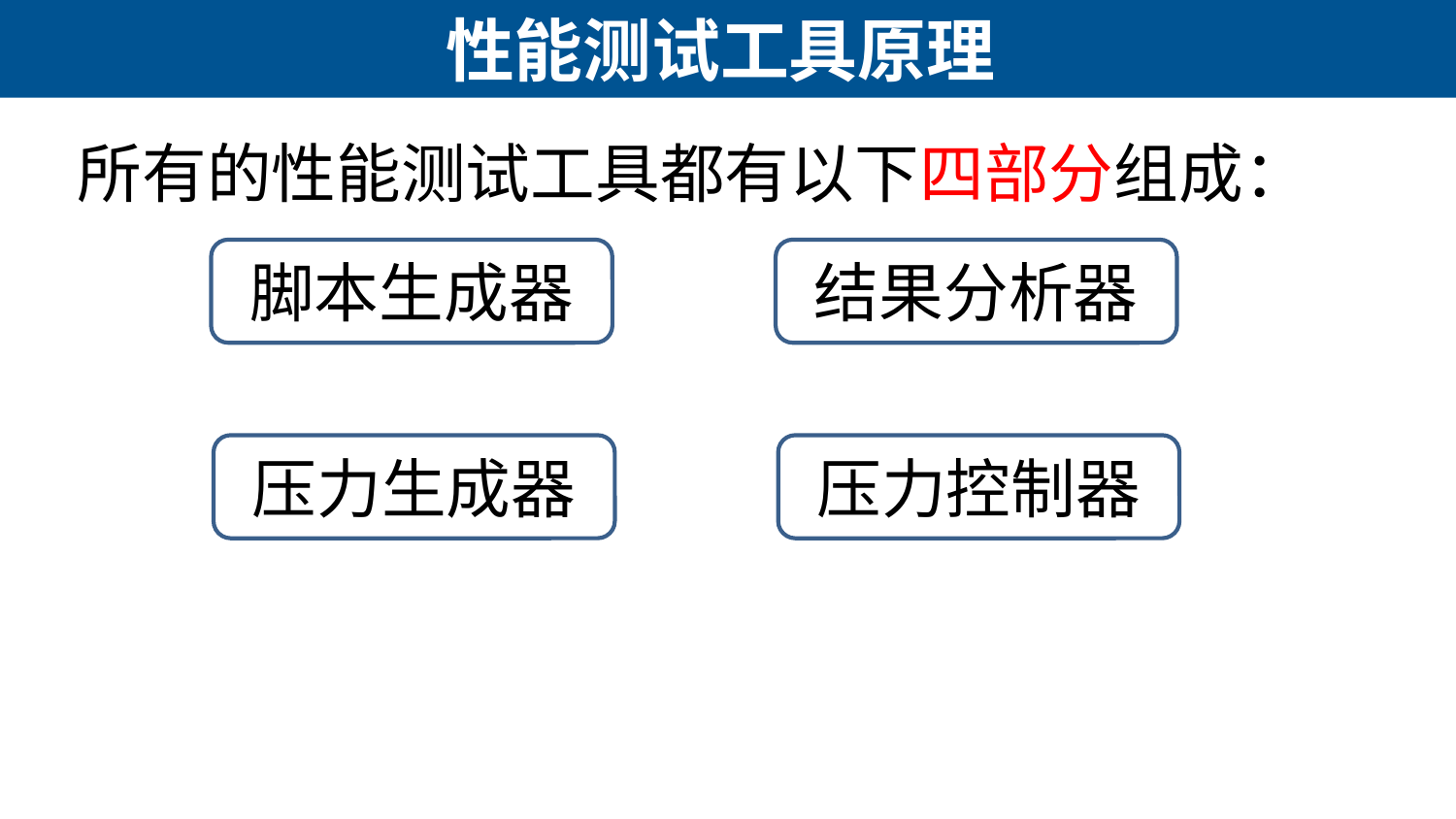

# 性能测试工具原理
所有的性能测试工具都有以下四部分组成：
脚本生成器
结果分析器
压力生成器
压力控制器